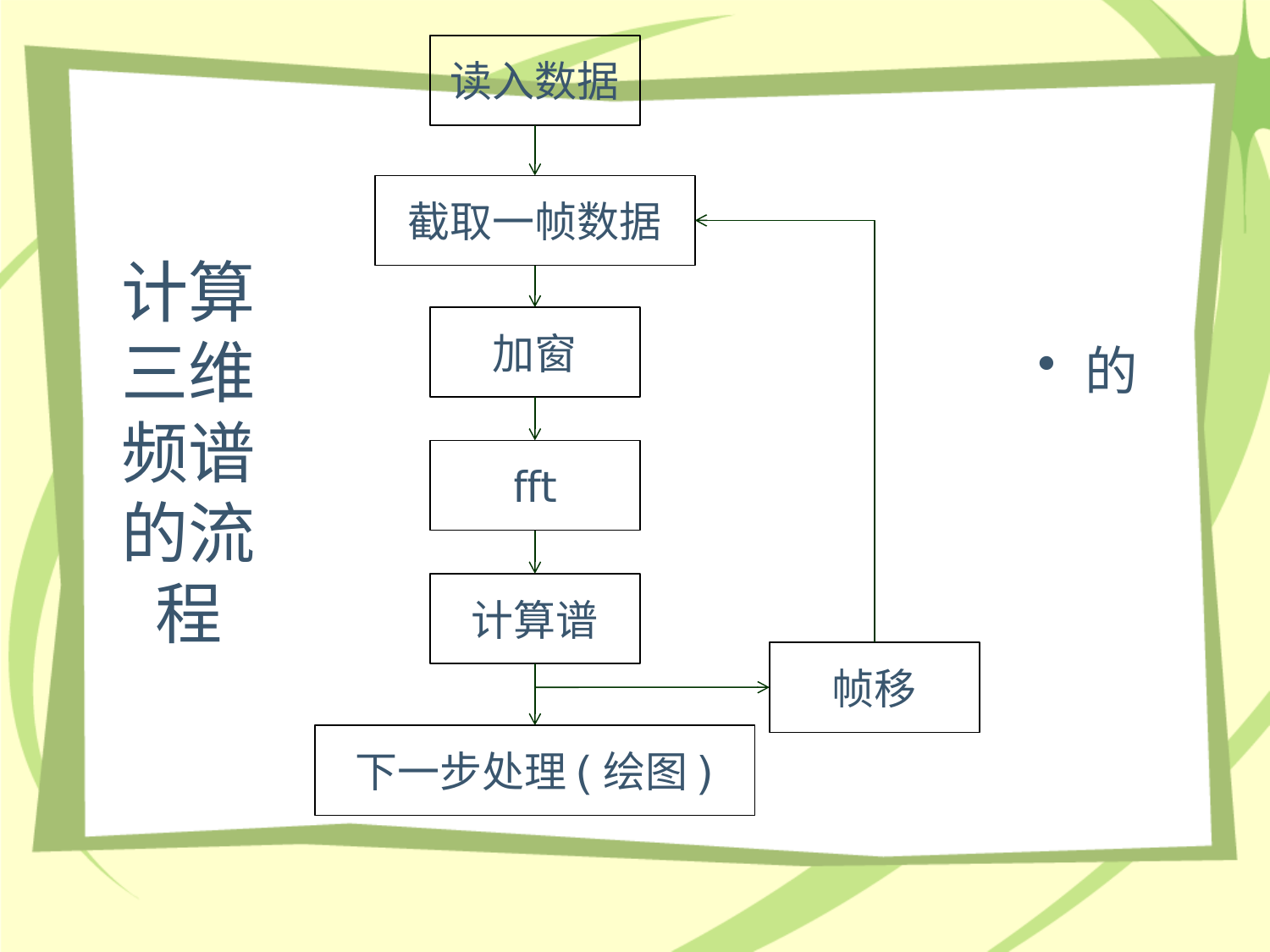

读入数据
截取一帧数据
加窗
fft
计算谱
帧移
下一步处理(绘图)
# 计算三维频谱的流程
的